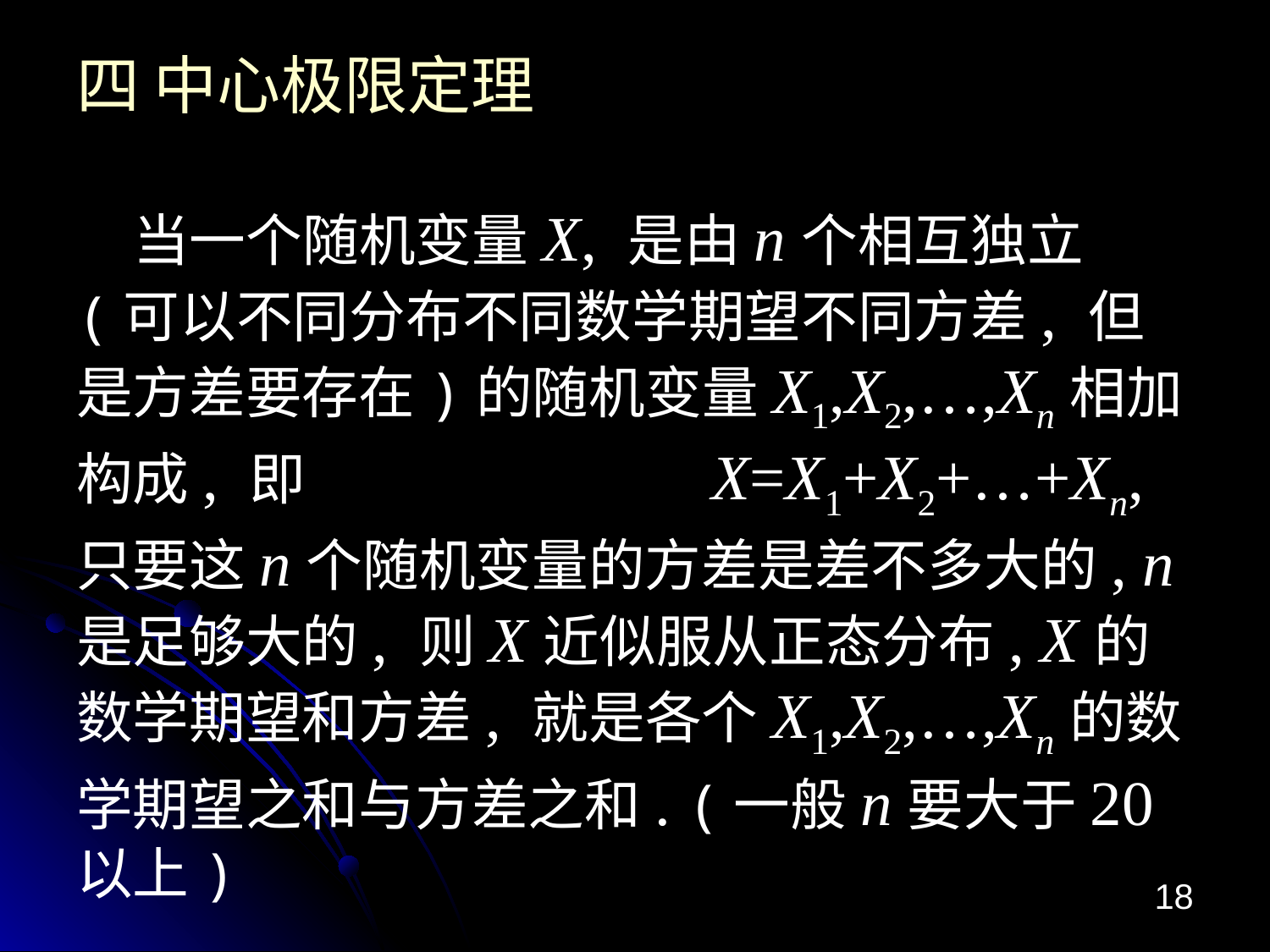

# 四 中心极限定理 当一个随机变量X, 是由n个相互独立(可以不同分布不同数学期望不同方差, 但是方差要存在)的随机变量X1,X2,…,Xn相加构成, 即                  		X=X1+X2+…+Xn, 只要这n个随机变量的方差是差不多大的, n是足够大的, 则X近似服从正态分布, X的数学期望和方差, 就是各个X1,X2,…,Xn的数学期望之和与方差之和. (一般n要大于20以上)
18